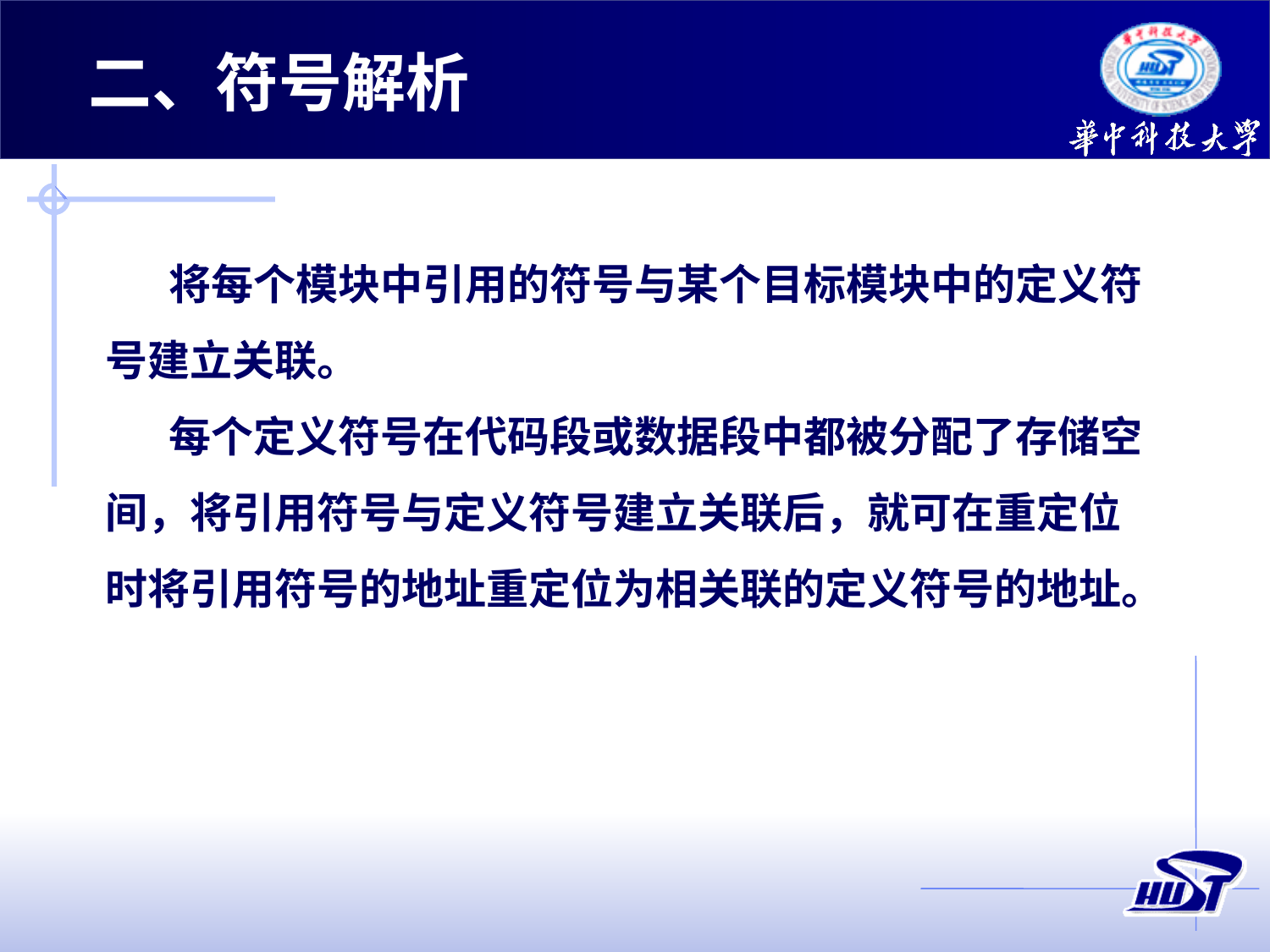

二、符号解析
将每个模块中引用的符号与某个目标模块中的定义符号建立关联。
每个定义符号在代码段或数据段中都被分配了存储空间，将引用符号与定义符号建立关联后，就可在重定位时将引用符号的地址重定位为相关联的定义符号的地址。